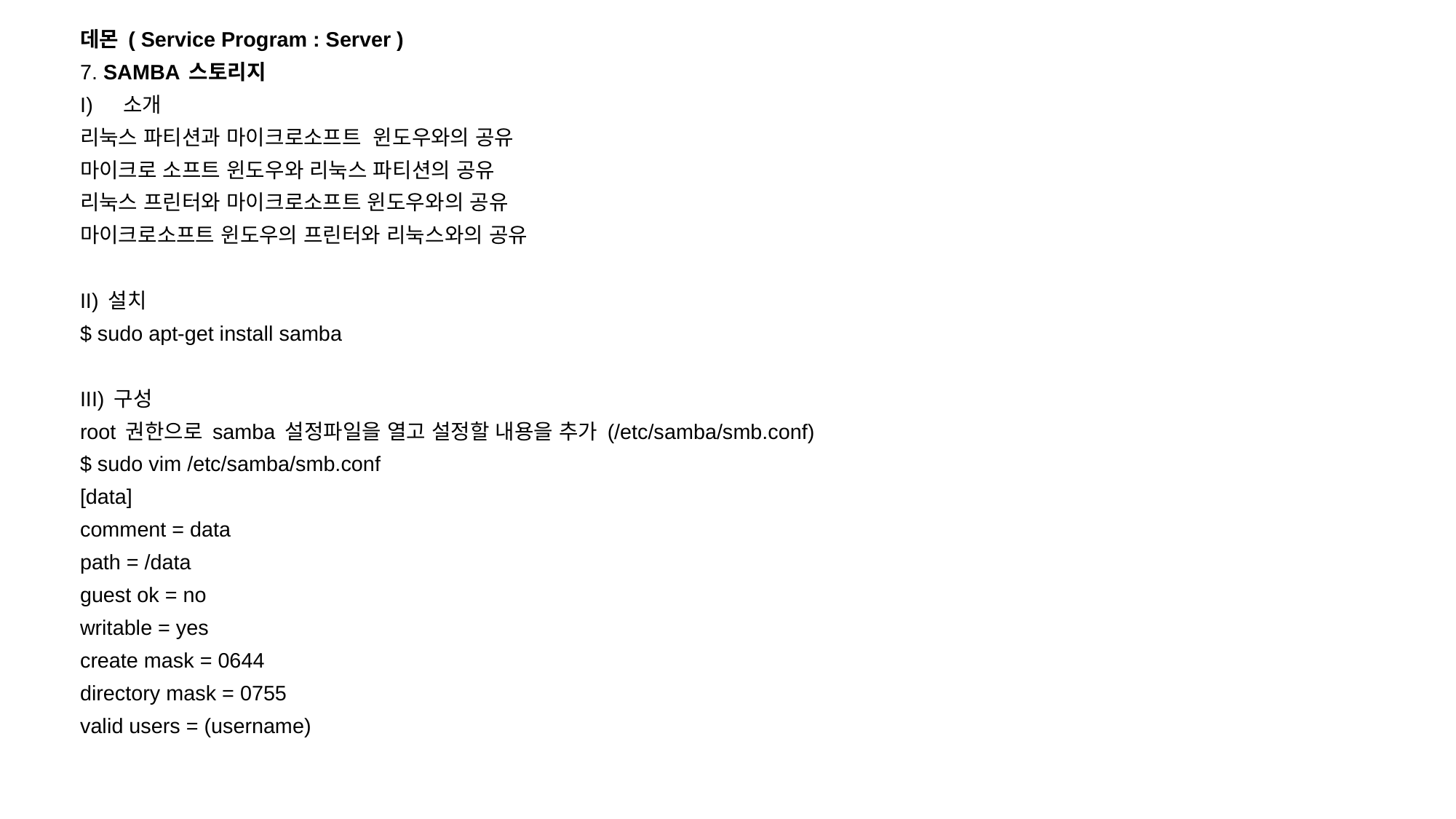

데몬 ( Service Program : Server )
7. SAMBA 스토리지
소개
리눅스 파티션과 마이크로소프트  윈도우와의 공유
마이크로 소프트 윈도우와 리눅스 파티션의 공유
리눅스 프린터와 마이크로소프트 윈도우와의 공유
마이크로소프트 윈도우의 프린터와 리눅스와의 공유

II) 설치
$ sudo apt-get install samba

III) 구성
root 권한으로 samba 설정파일을 열고 설정할 내용을 추가 (/etc/samba/smb.conf)
$ sudo vim /etc/samba/smb.conf
[data]
comment = data
path = /data
guest ok = no
writable = yes
create mask = 0644
directory mask = 0755
valid users = (username)